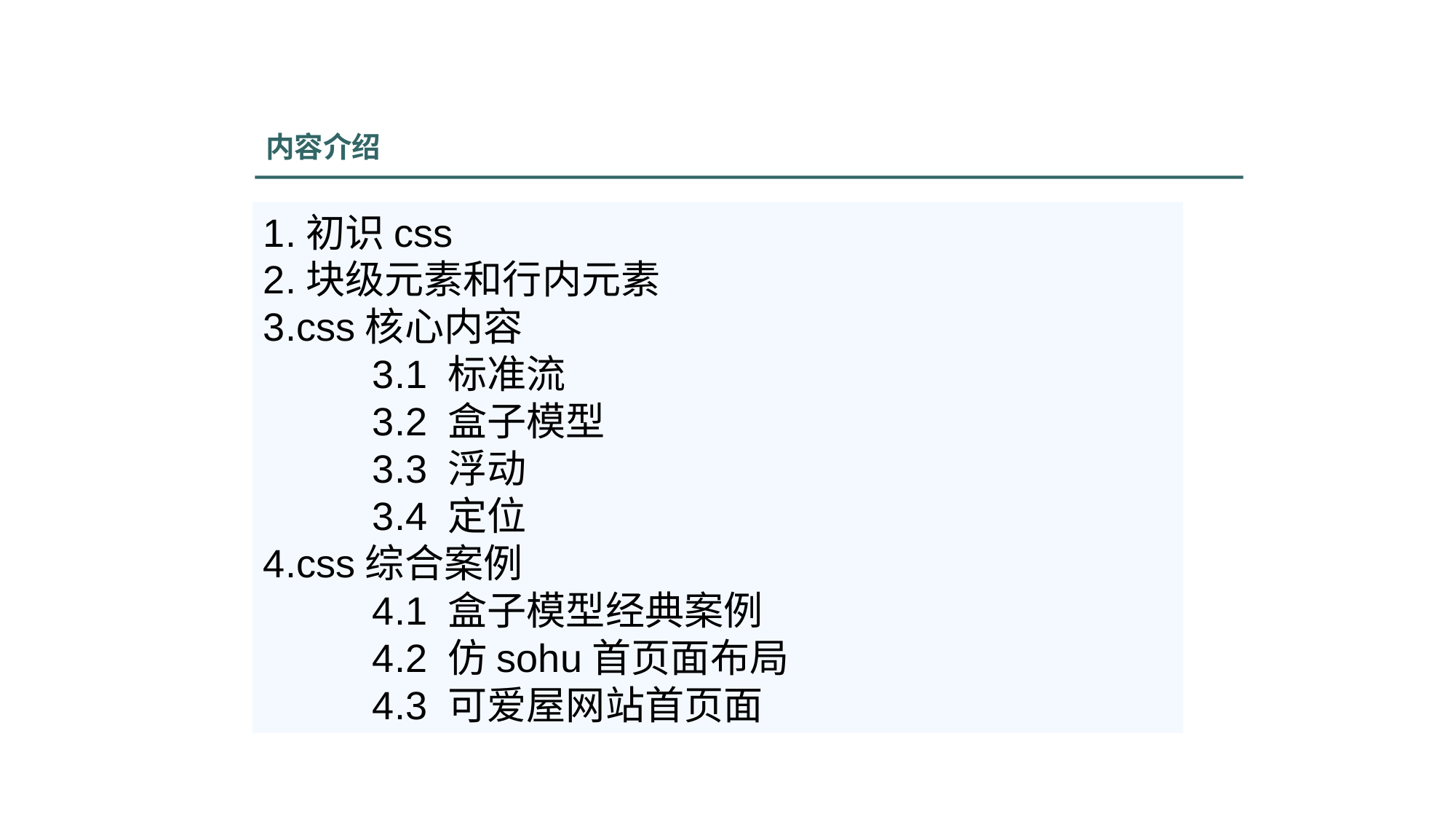

内容介绍

1.初识css
2.块级元素和行内元素
3.css核心内容
	3.1 标准流
	3.2 盒子模型
	3.3 浮动
	3.4 定位
4.css综合案例
	4.1 盒子模型经典案例
	4.2 仿sohu首页面布局
	4.3 可爱屋网站首页面